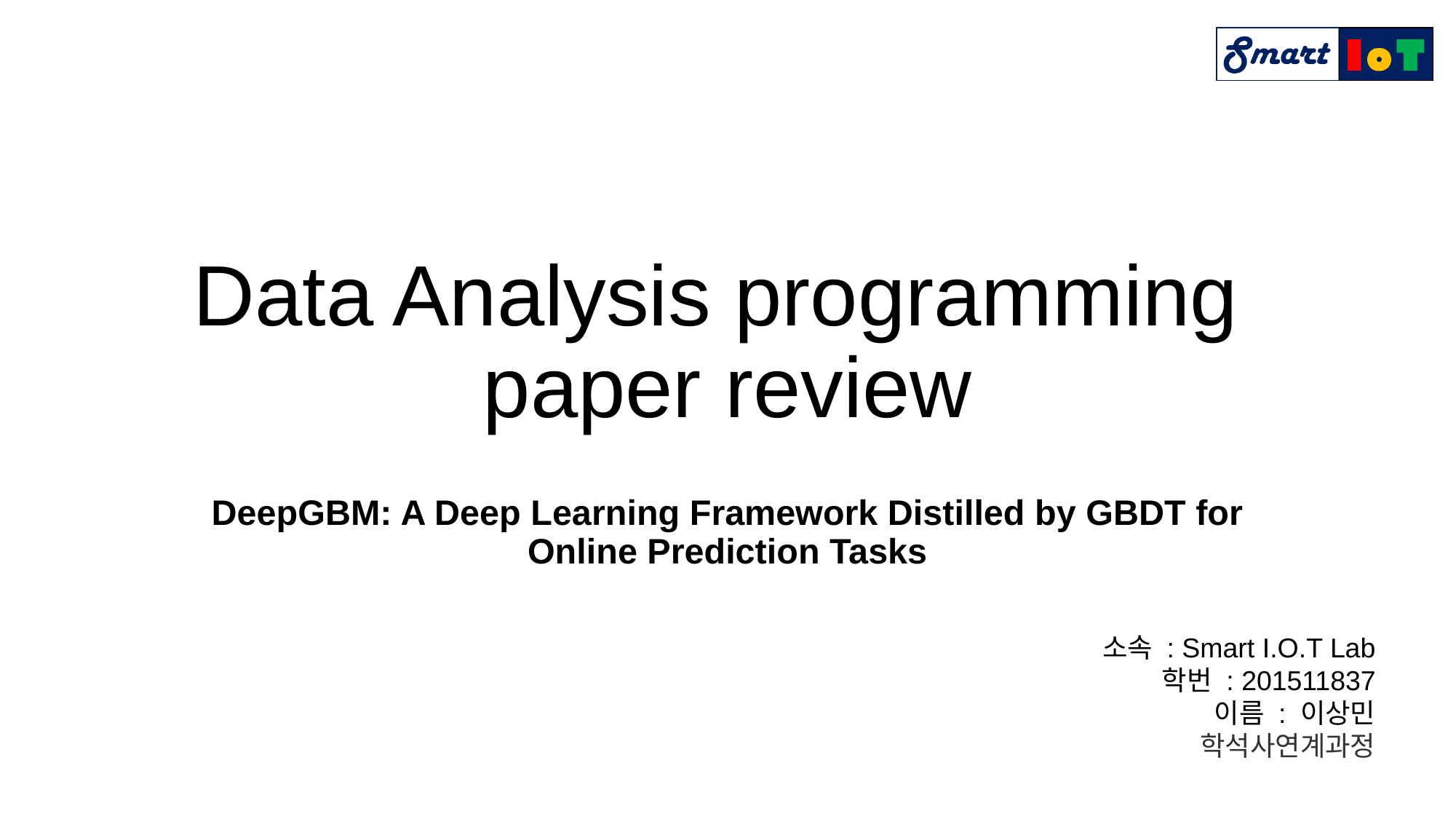

# Data Analysis programming paper review
DeepGBM: A Deep Learning Framework Distilled by GBDT for Online Prediction Tasks
소속 : Smart I.O.T Lab
학번 : 201511837
이름 : 이상민
학석사연계과정